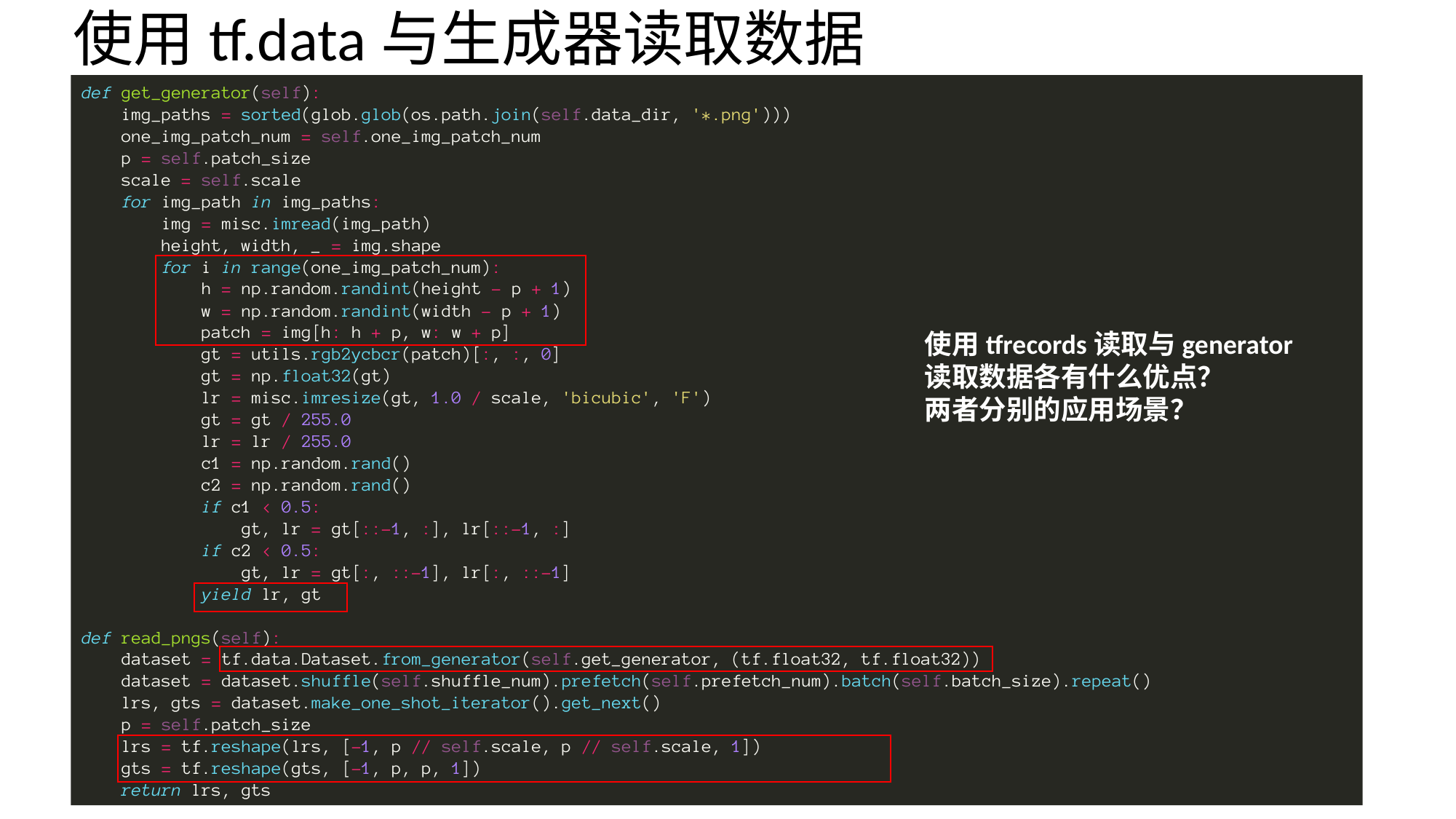

# 使用tf.data与生成器读取数据
def get_generator(self):
    img_paths = sorted(glob.glob(os.path.join(self.data_dir, '*.png')))
    one_img_patch_num = self.one_img_patch_num
    p = self.patch_size
    scale = self.scale
    for img_path in img_paths:
        img = misc.imread(img_path)
        height, width, _ = img.shape
        for i in range(one_img_patch_num):
            h = np.random.randint(height - p + 1)
            w = np.random.randint(width - p + 1)
            patch = img[h: h + p, w: w + p]
            gt = utils.rgb2ycbcr(patch)[:, :, 0]
            gt = np.float32(gt)
            lr = misc.imresize(gt, 1.0 / scale, 'bicubic', 'F')
            gt = gt / 255.0
            lr = lr / 255.0
            c1 = np.random.rand()
            c2 = np.random.rand()
            if c1 < 0.5:
                gt, lr = gt[::-1, :], lr[::-1, :]
            if c2 < 0.5:
                gt, lr = gt[:, ::-1], lr[:, ::-1]
            yield lr, gt
def read_pngs(self):
    dataset = tf.data.Dataset.from_generator(self.get_generator, (tf.float32, tf.float32))
    dataset = dataset.shuffle(self.shuffle_num).prefetch(self.prefetch_num).batch(self.batch_size).repeat()
    lrs, gts = dataset.make_one_shot_iterator().get_next()
    p = self.patch_size
    lrs = tf.reshape(lrs, [-1, p // self.scale, p // self.scale, 1])
    gts = tf.reshape(gts, [-1, p, p, 1])
    return lrs, gts

使用tfrecords读取与generator读取数据各有什么优点？
两者分别的应用场景？